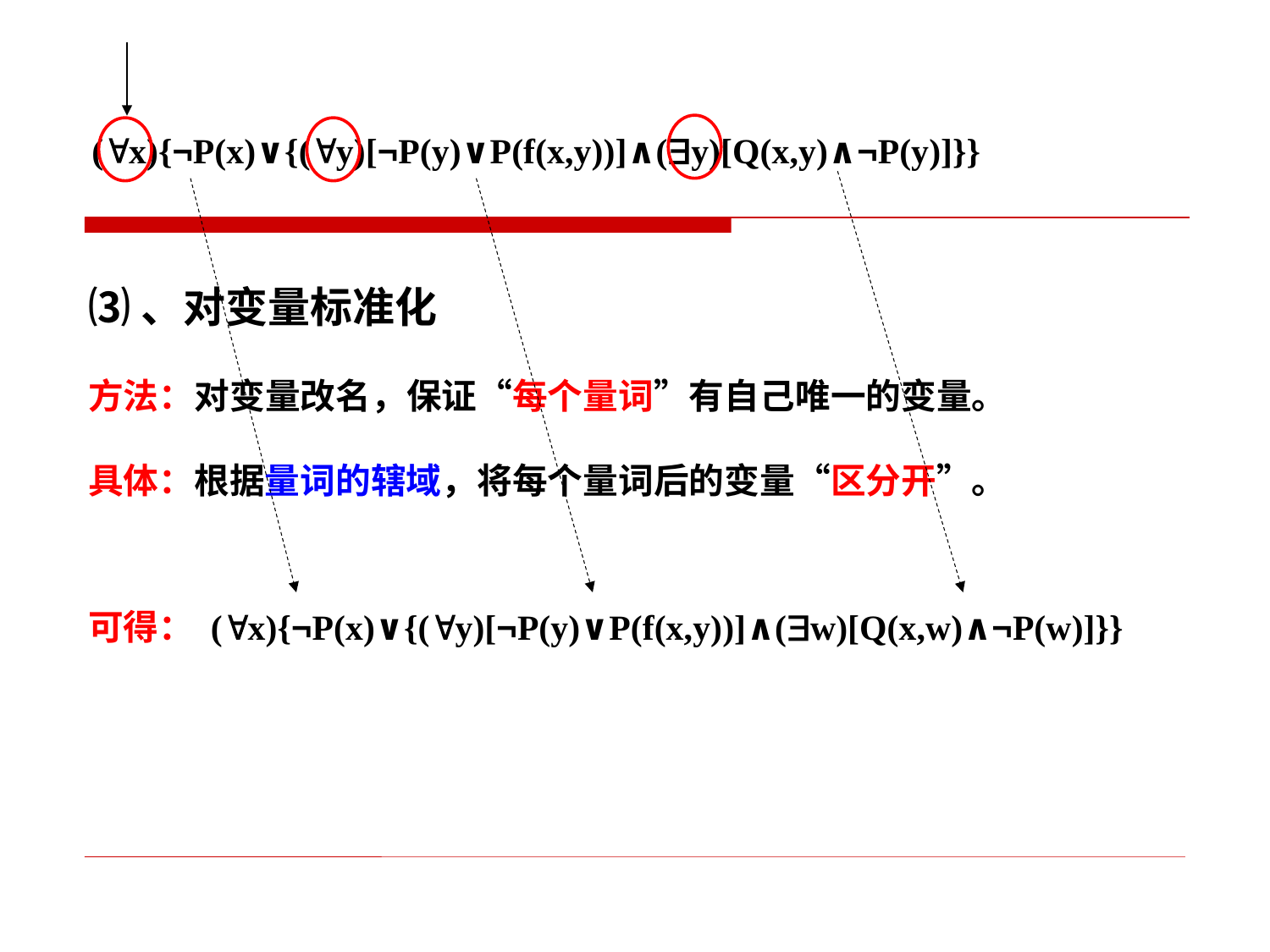

(∀x){¬P(x)∨{(∀y)[¬P(y)∨P(f(x,y))]∧(∃y)[Q(x,y)∧¬P(y)]}}

⑶、对变量标准化
方法：对变量改名，保证“每个量词”有自己唯一的变量。
具体：根据量词的辖域，将每个量词后的变量“区分开”。
可得： (∀x){¬P(x)∨{(∀y)[¬P(y)∨P(f(x,y))]∧(∃w)[Q(x,w)∧¬P(w)]}}